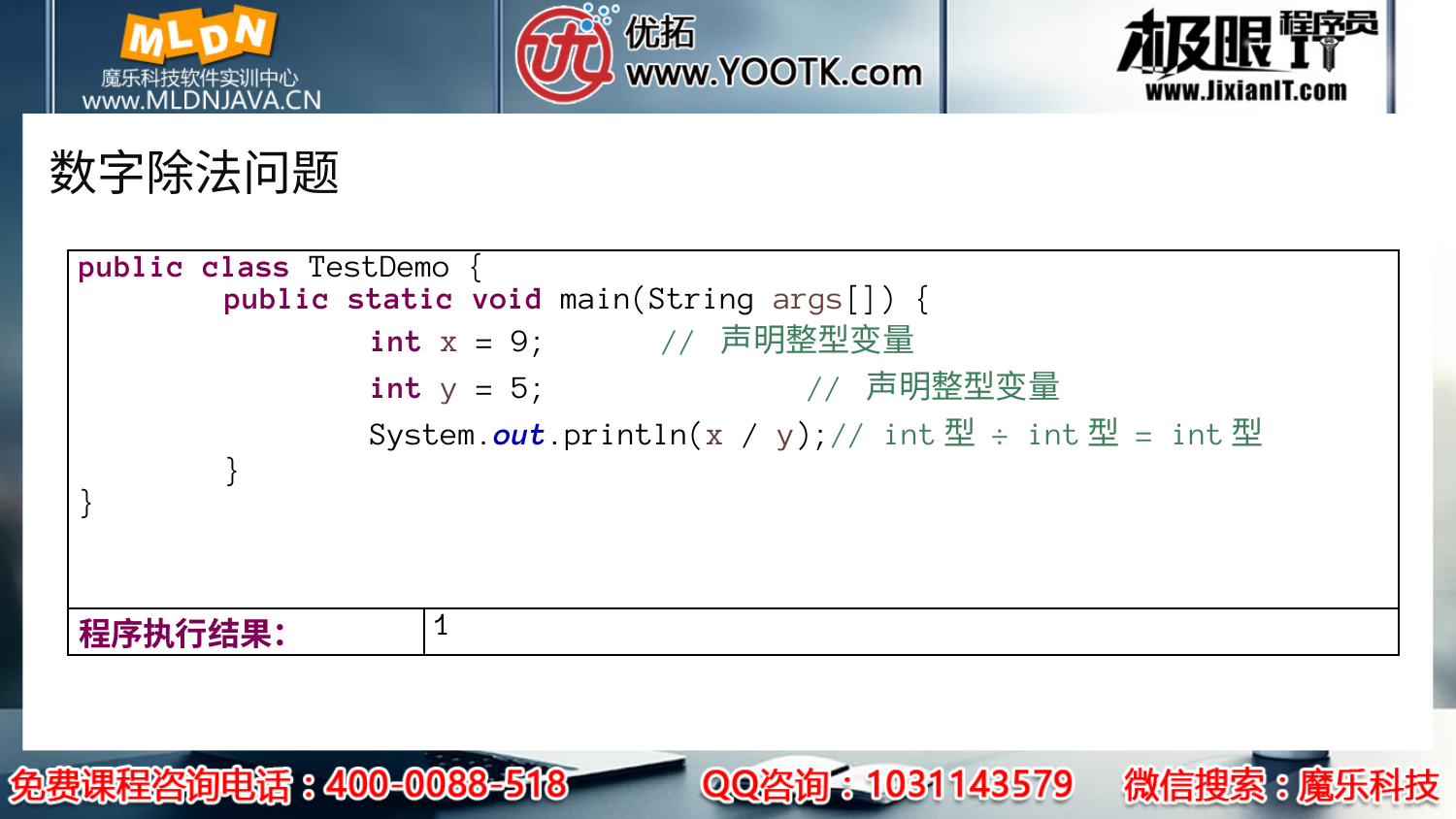

# 数字除法问题
| public class TestDemo { public static void main(String args[]) { int x = 9; // 声明整型变量 int y = 5; // 声明整型变量 System.out.println(x / y);// int型 ÷ int型 = int型 } } |  |
| --- | --- |
| 程序执行结果： | 1 |